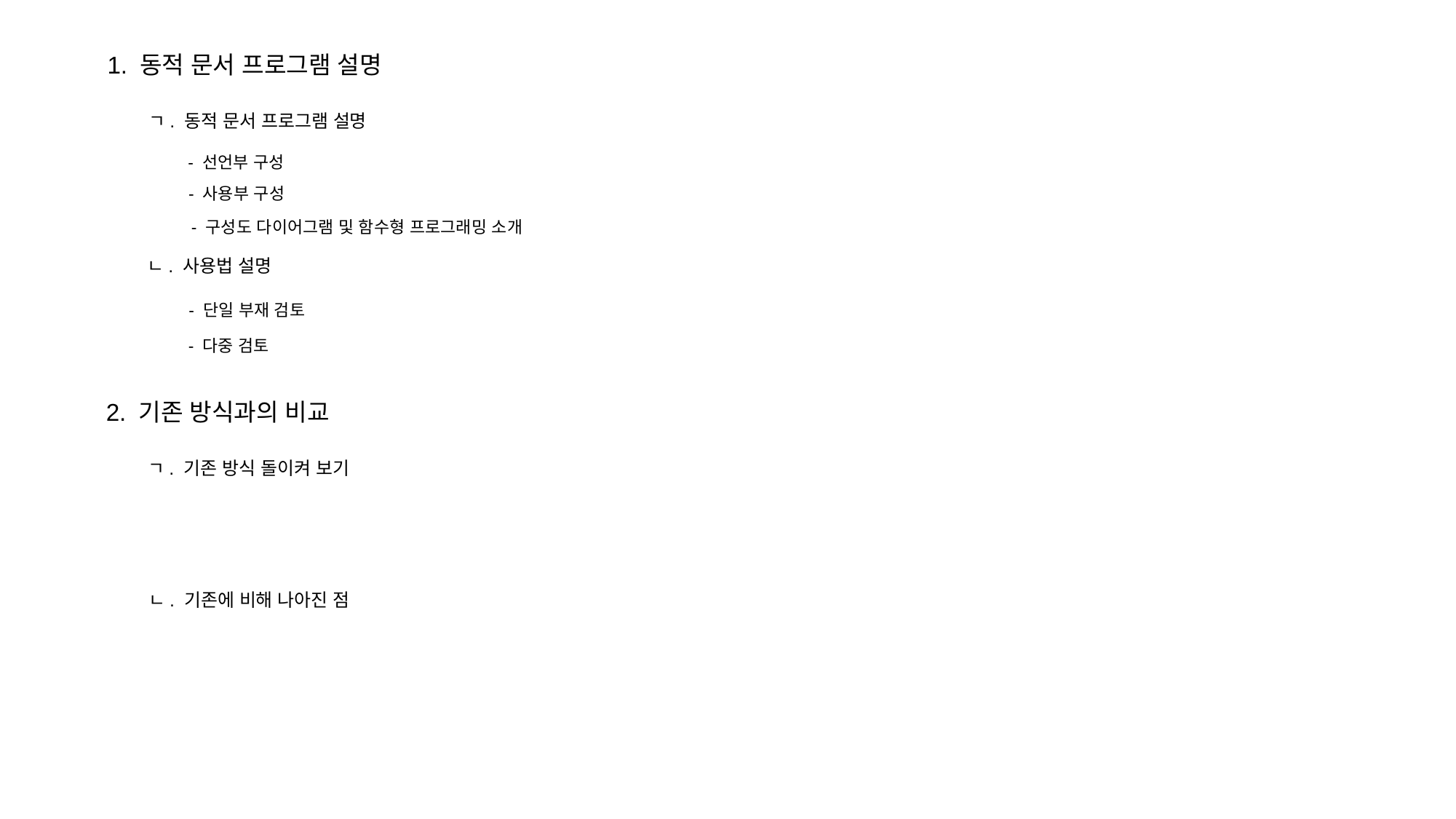

1. 동적 문서 프로그램 설명
ㄱ. 동적 문서 프로그램 설명
- 선언부 구성
- 사용부 구성
- 구성도 다이어그램 및 함수형 프로그래밍 소개
ㄴ. 사용법 설명
- 단일 부재 검토
- 다중 검토
2. 기존 방식과의 비교
ㄱ. 기존 방식 돌이켜 보기
ㄴ. 기존에 비해 나아진 점